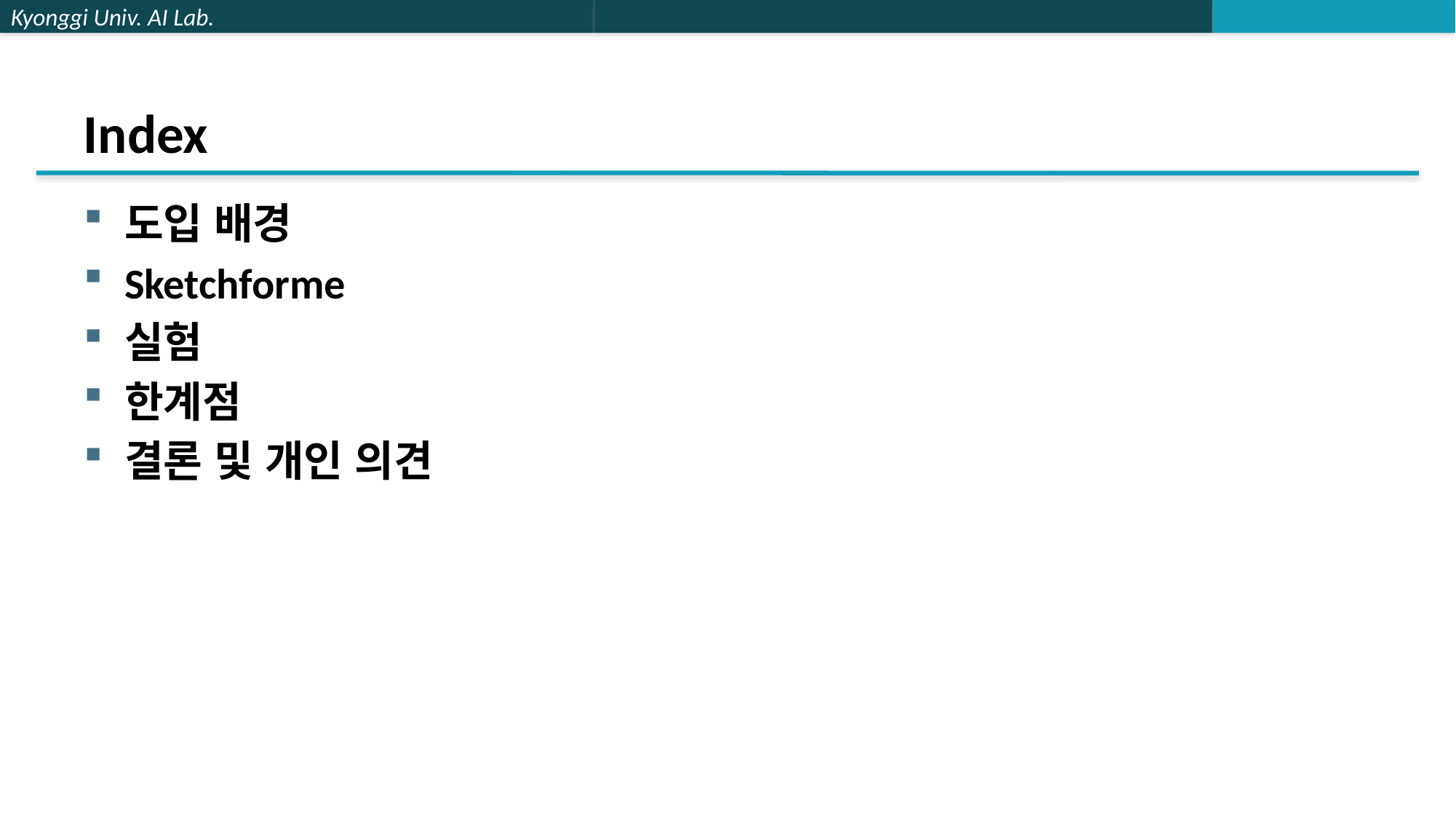

# Index
도입 배경
Sketchforme
실험
한계점
결론 및 개인 의견